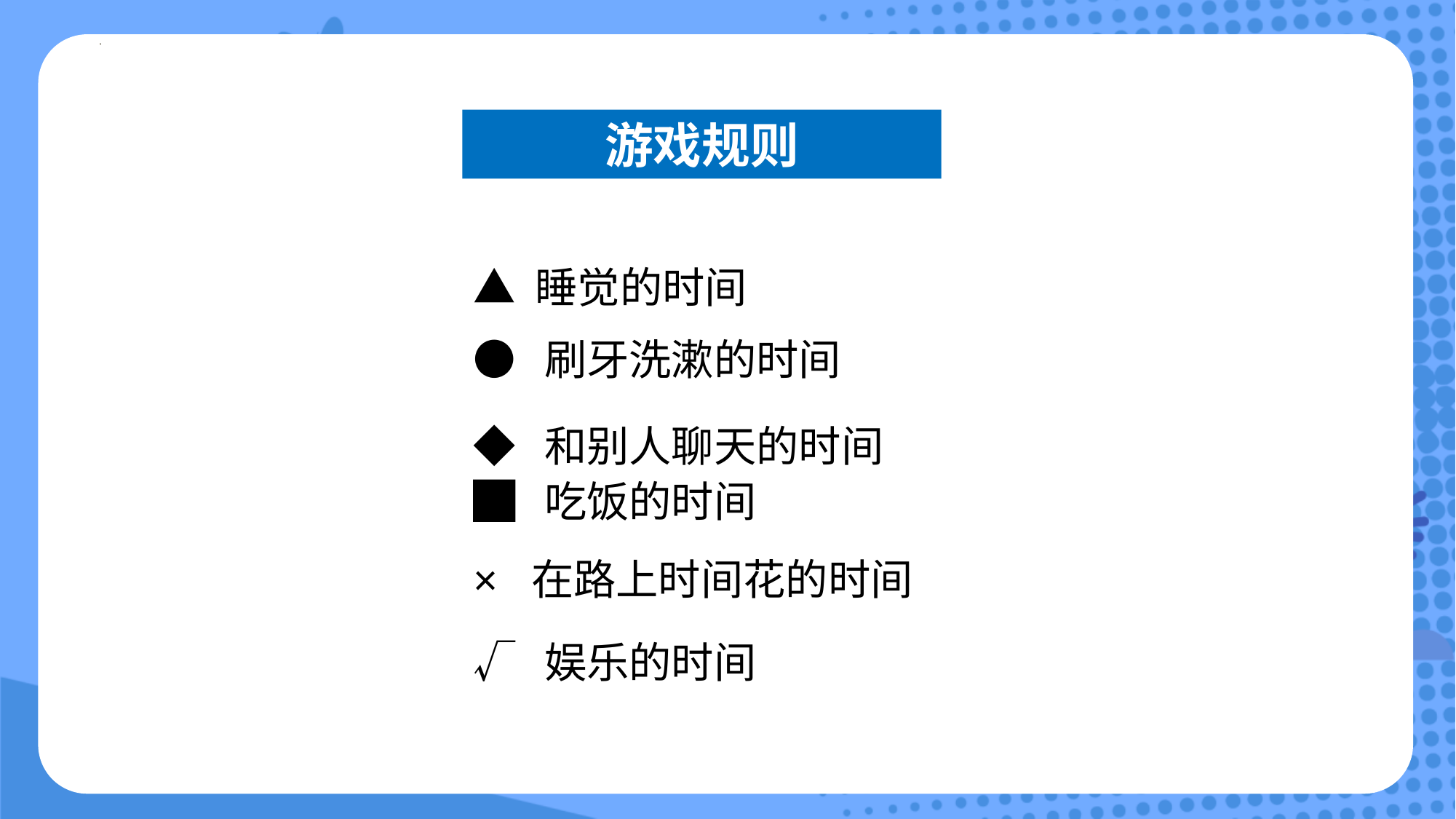

游戏规则
▲ 睡觉的时间
●  刷牙洗漱的时间
◆  和别人聊天的时间
█  吃饭的时间
×  在路上时间花的时间
√  娱乐的时间